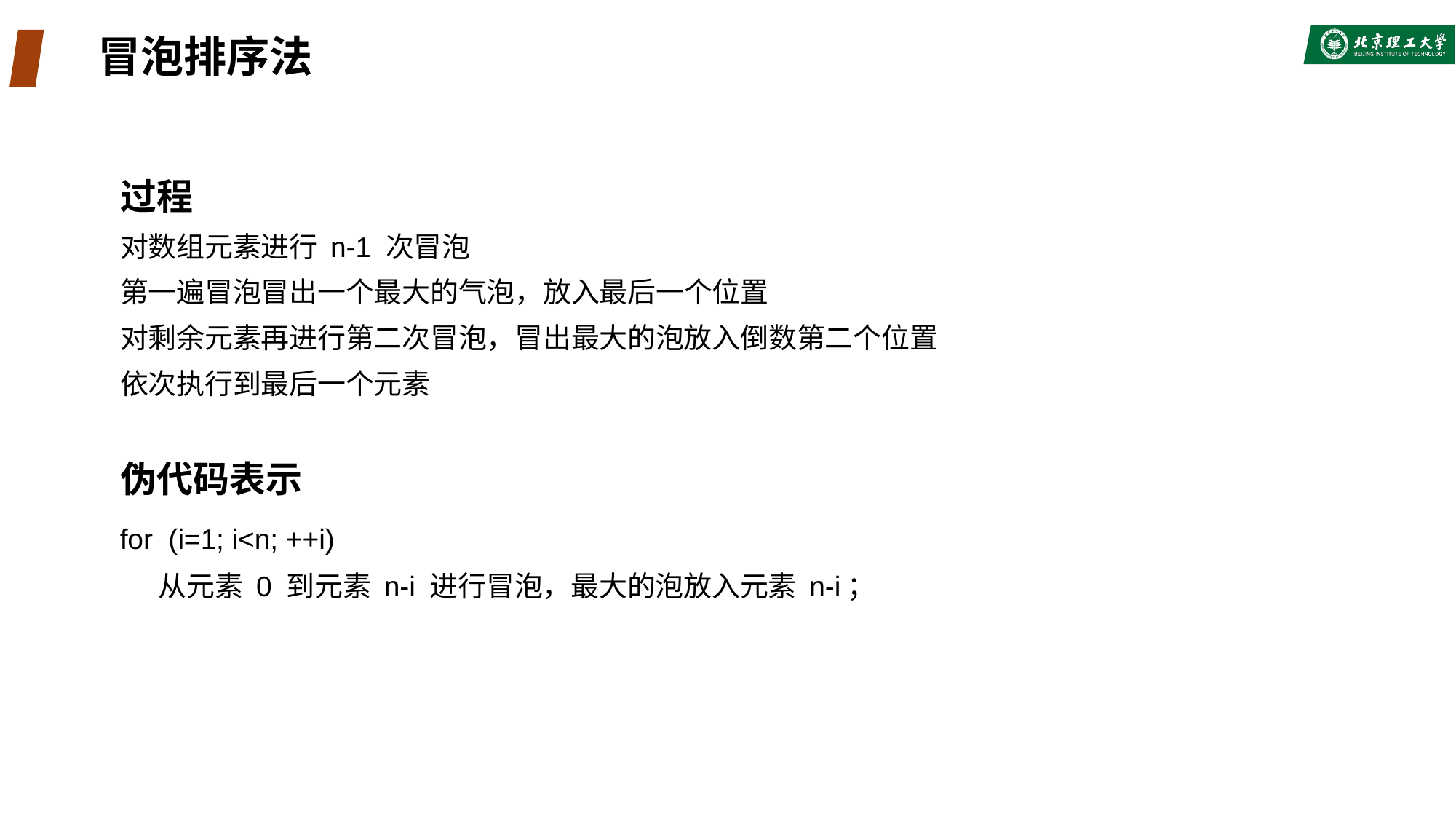

# 冒泡排序法
过程
对数组元素进行 n-1 次冒泡
第一遍冒泡冒出一个最大的气泡，放入最后一个位置
对剩余元素再进行第二次冒泡，冒出最大的泡放入倒数第二个位置
依次执行到最后一个元素

伪代码表示
for  (i=1; i<n; ++i)
     从元素 0 到元素 n-i 进行冒泡，最大的泡放入元素 n-i；